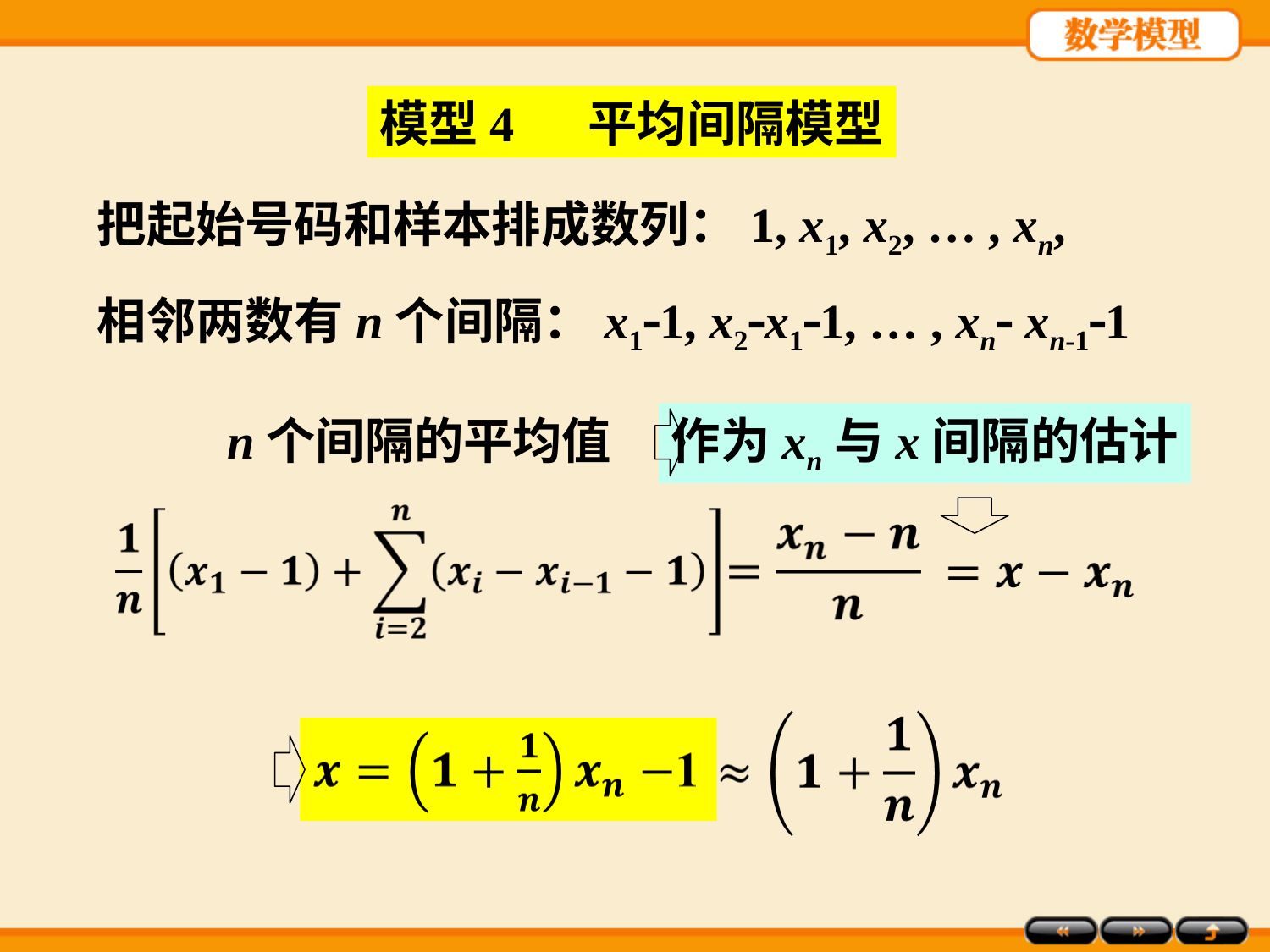

模型4     平均间隔模型
把起始号码和样本排成数列：1, x1, x2, … , xn,
相邻两数有n个间隔：x1−1, x2−x1−1, … , xn− xn-1−1
作为xn与x间隔的估计

n个间隔的平均值